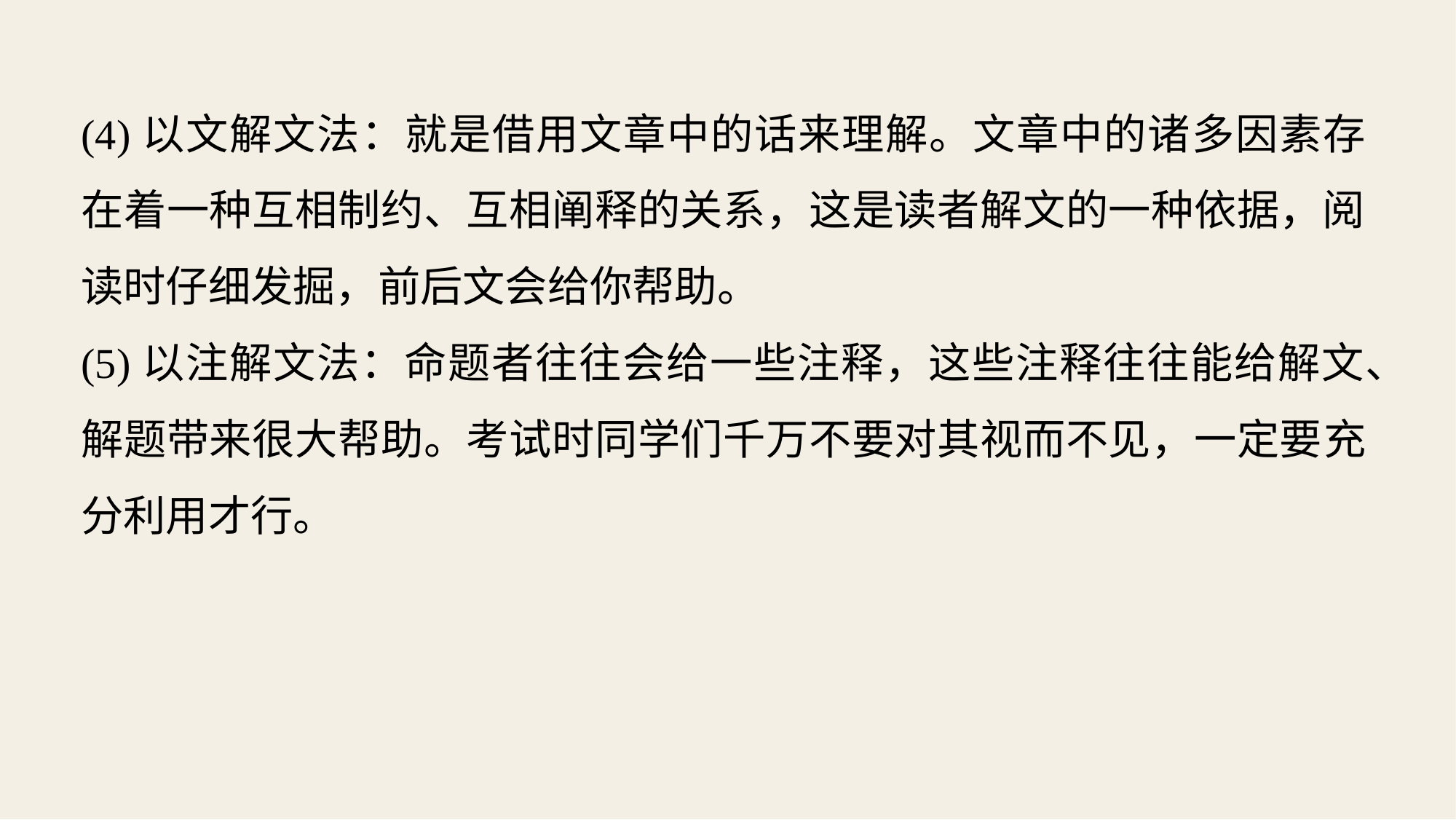

(4)以文解文法：就是借用文章中的话来理解。文章中的诸多因素存在着一种互相制约、互相阐释的关系，这是读者解文的一种依据，阅读时仔细发掘，前后文会给你帮助。
(5)以注解文法：命题者往往会给一些注释，这些注释往往能给解文、解题带来很大帮助。考试时同学们千万不要对其视而不见，一定要充分利用才行。